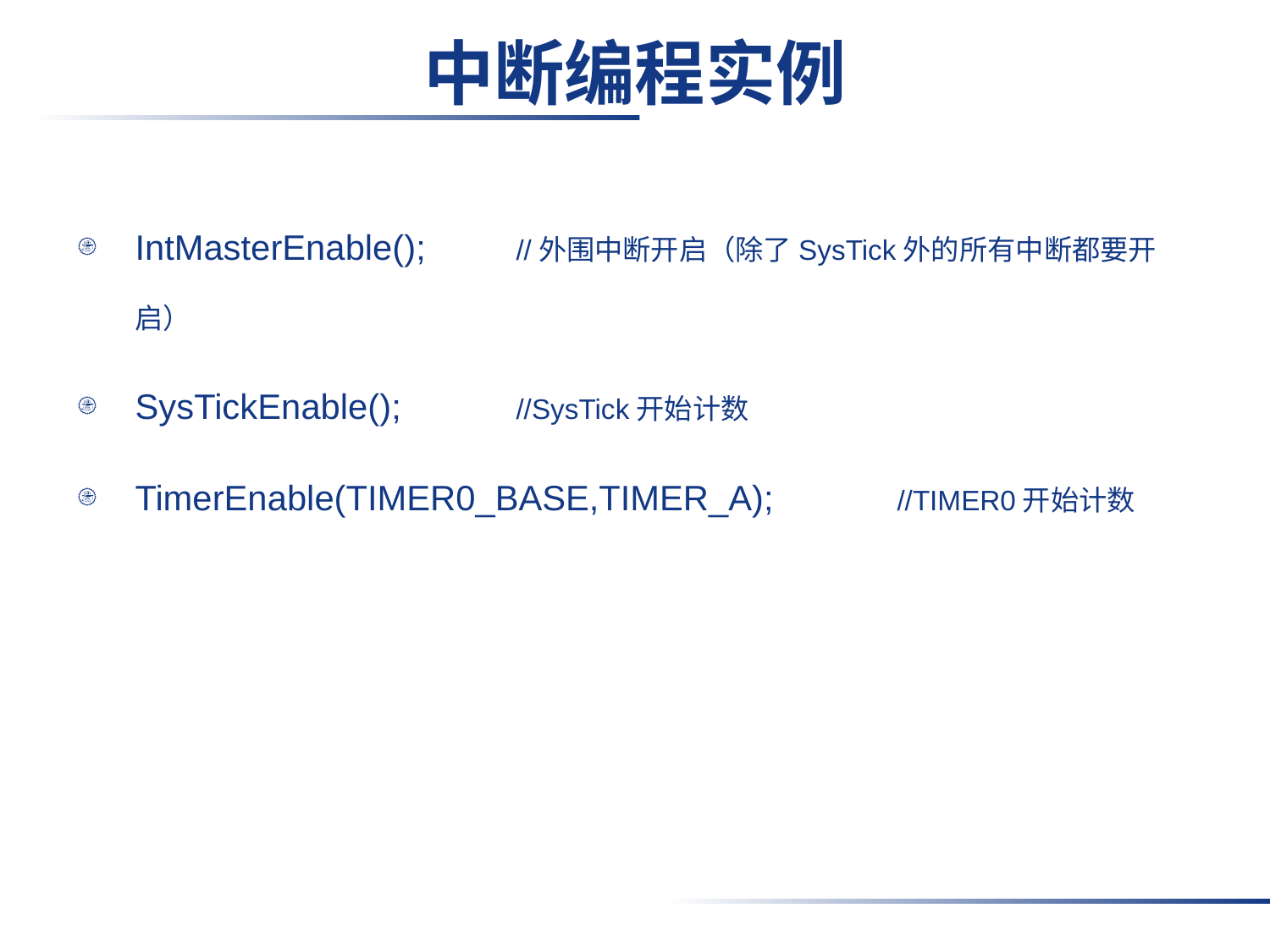

# 中断编程实例
IntMasterEnable();	//外围中断开启（除了SysTick外的所有中断都要开启）
SysTickEnable();	//SysTick开始计数
TimerEnable(TIMER0_BASE,TIMER_A);	//TIMER0开始计数